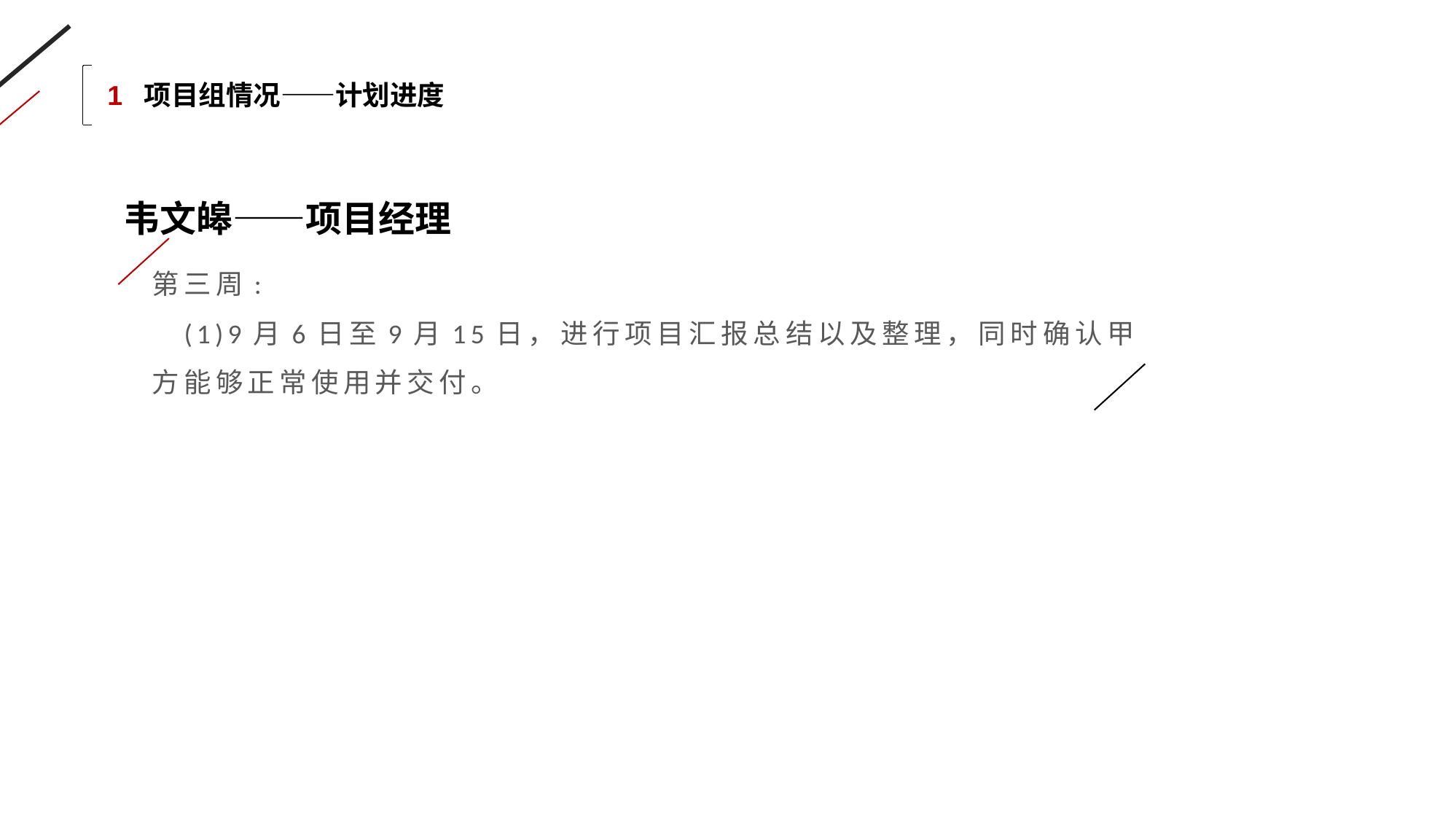

1  项目组情况——计划进度

韦文皞——项目经理

第三周:
(1)9月6日至9月15日，进行项目汇报总结以及整理，同时确认甲方能够正常使用并交付。